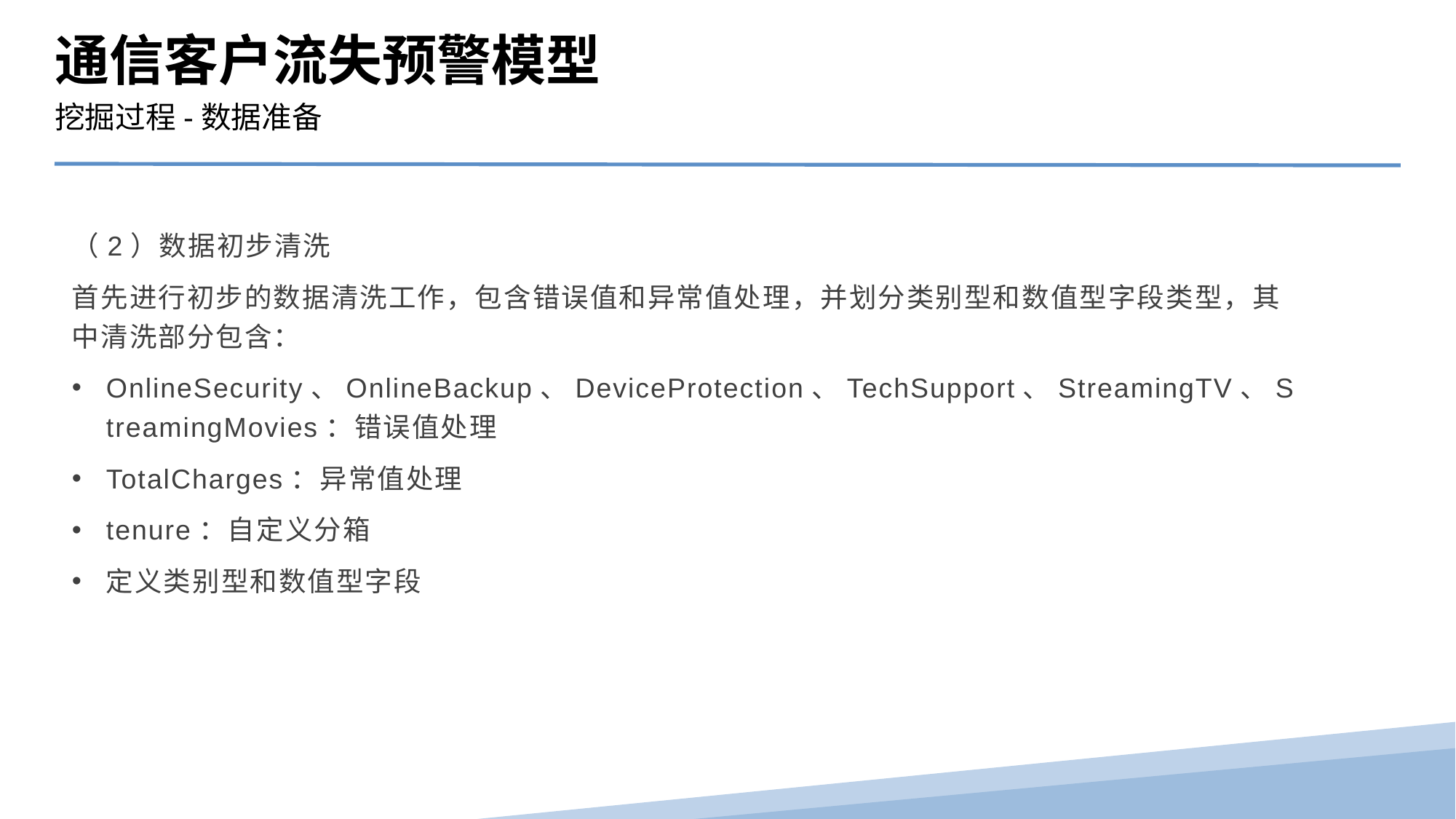

通信客户流失预警模型
挖掘过程-数据准备
（2）数据初步清洗
首先进行初步的数据清洗工作，包含错误值和异常值处理，并划分类别型和数值型字段类型，其中清洗部分包含：
OnlineSecurity、OnlineBackup、DeviceProtection、TechSupport、StreamingTV、StreamingMovies：错误值处理
TotalCharges：异常值处理
tenure：自定义分箱
定义类别型和数值型字段